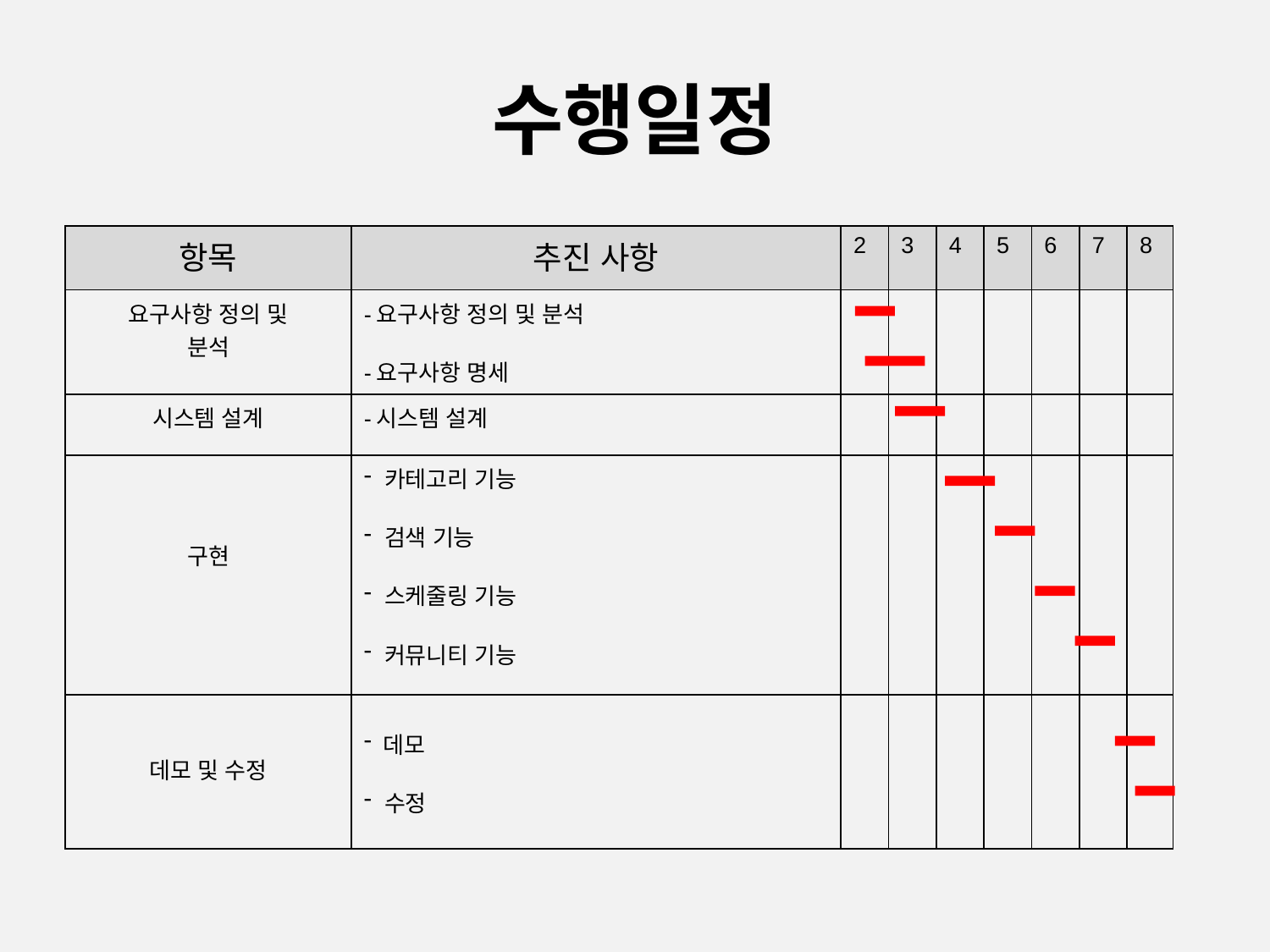

# 수행일정
| 항목 | 추진 사항 | 2 | 3 | 4 | 5 | 6 | 7 | 8 |
| --- | --- | --- | --- | --- | --- | --- | --- | --- |
| 요구사항 정의 및 분석 | -요구사항 정의 및 분석 -요구사항 명세 |  |  |  |  |  |  |  |
| 시스템 설계 | -시스템 설계 |  |  |  |  |  |  |  |
| 구현 | 카테고리 기능 검색 기능 스케줄링 기능 커뮤니티 기능 |  |  |  |  |  |  |  |
| 데모 및 수정 | 데모 수정 |  |  |  |  |  |  |  |